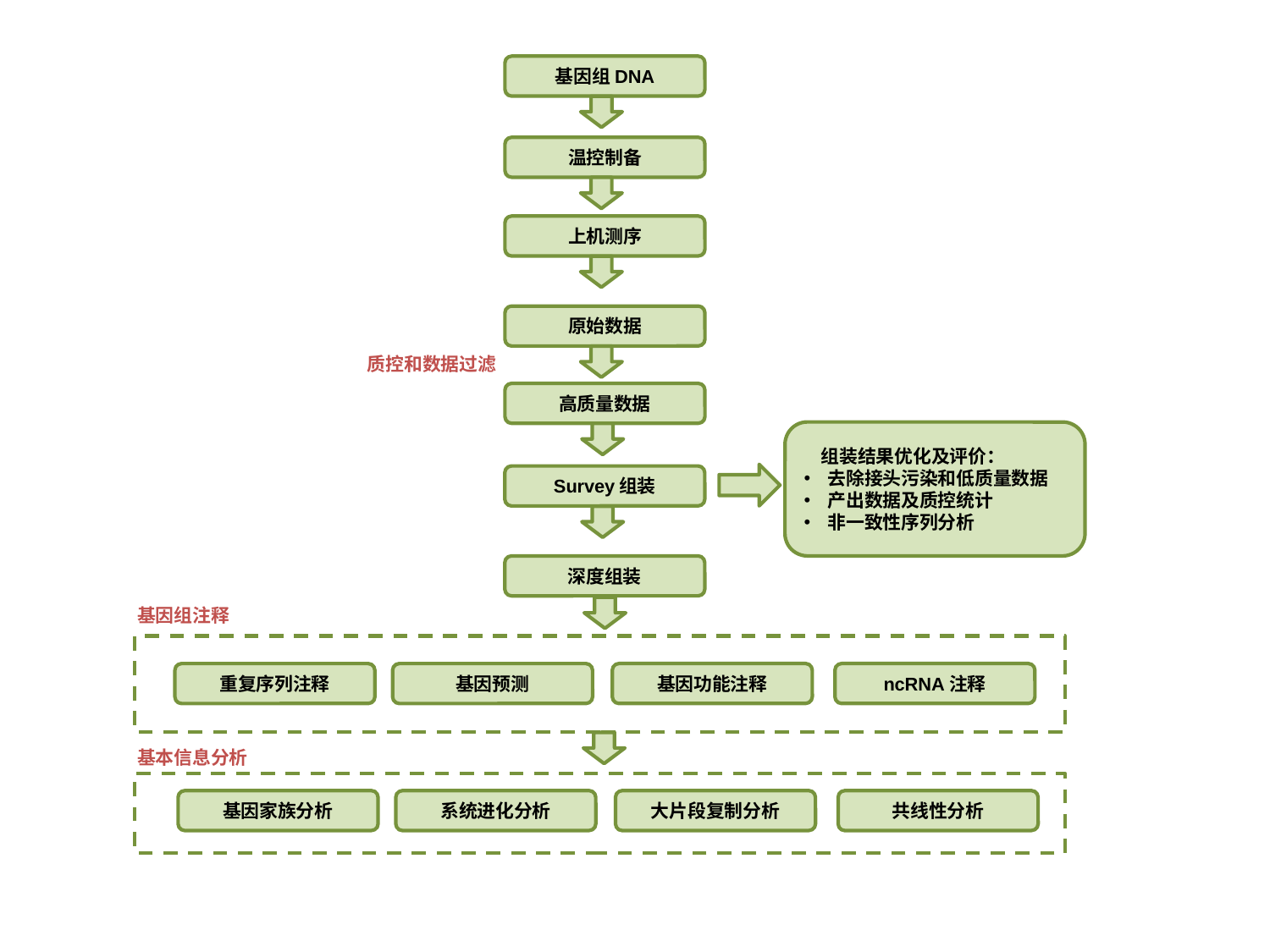

基因组DNA

温控制备

上机测序

原始数据

质控和数据过滤
高质量数据

   组装结果优化及评价：
去除接头污染和低质量数据
产出数据及质控统计
非一致性序列分析

Survey组装

深度组装

基因组注释

基因功能注释
ncRNA注释
重复序列注释
基因预测

基本信息分析

基因家族分析
系统进化分析
大片段复制分析
共线性分析